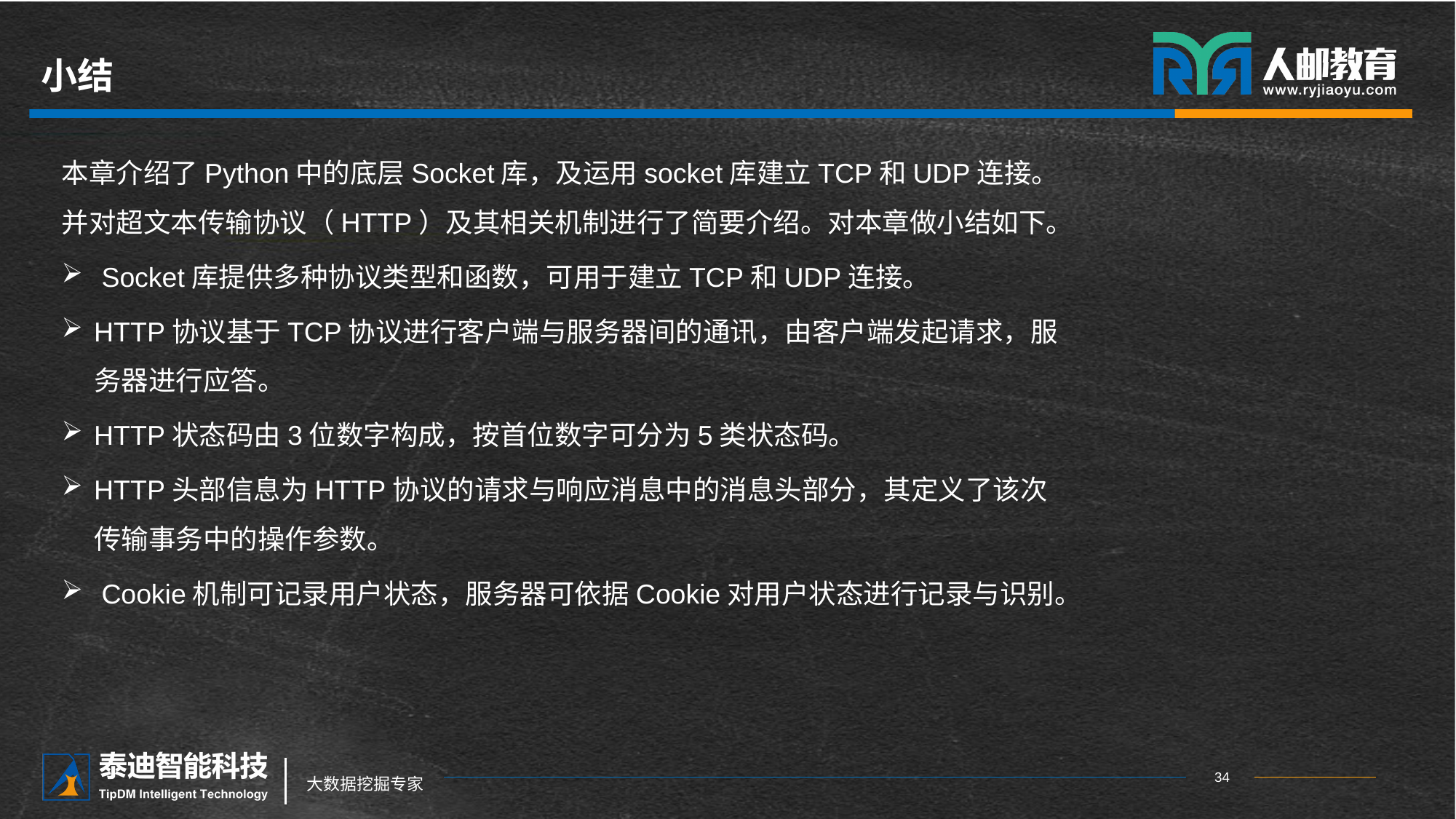

# 小结
本章介绍了Python中的底层Socket库，及运用socket库建立TCP和UDP连接。并对超文本传输协议（HTTP）及其相关机制进行了简要介绍。对本章做小结如下。
 Socket库提供多种协议类型和函数，可用于建立TCP和UDP连接。
HTTP协议基于TCP协议进行客户端与服务器间的通讯，由客户端发起请求，服务器进行应答。
HTTP状态码由3位数字构成，按首位数字可分为5类状态码。
HTTP头部信息为HTTP协议的请求与响应消息中的消息头部分，其定义了该次传输事务中的操作参数。
 Cookie机制可记录用户状态，服务器可依据Cookie对用户状态进行记录与识别。